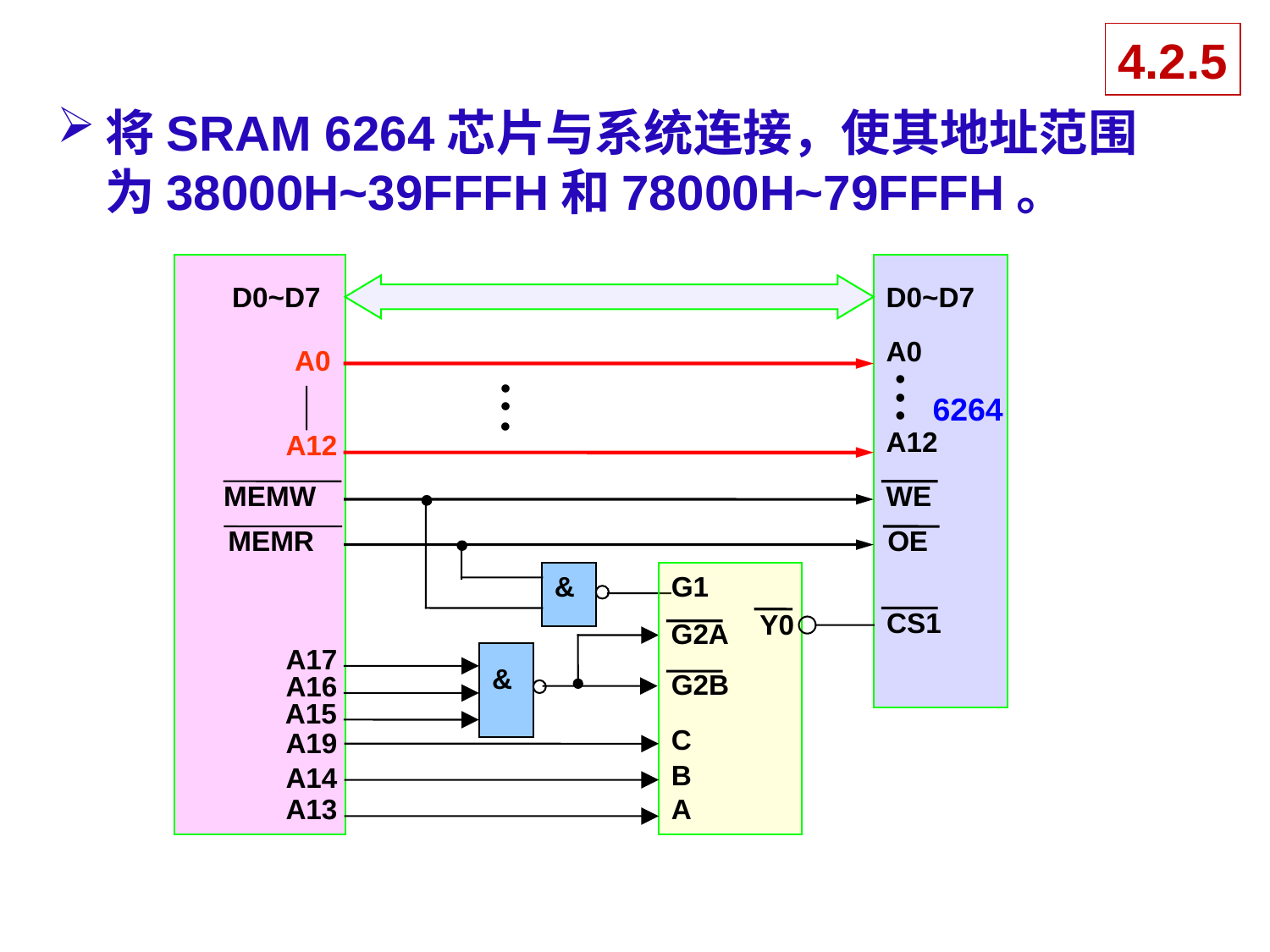

4.2.5
将SRAM 6264芯片与系统连接，使其地址范围为38000H~39FFFH和78000H~79FFFH。

D0~D7
D0~D7

A0
A0
•

•
•
•
6264

•
•
A12
A12

MEMW
WE

MEMR
OE

&

G1

CS1
Y0

G2A

A17

&
G2B
A16

A15

C
A19

B
A14

A13
A